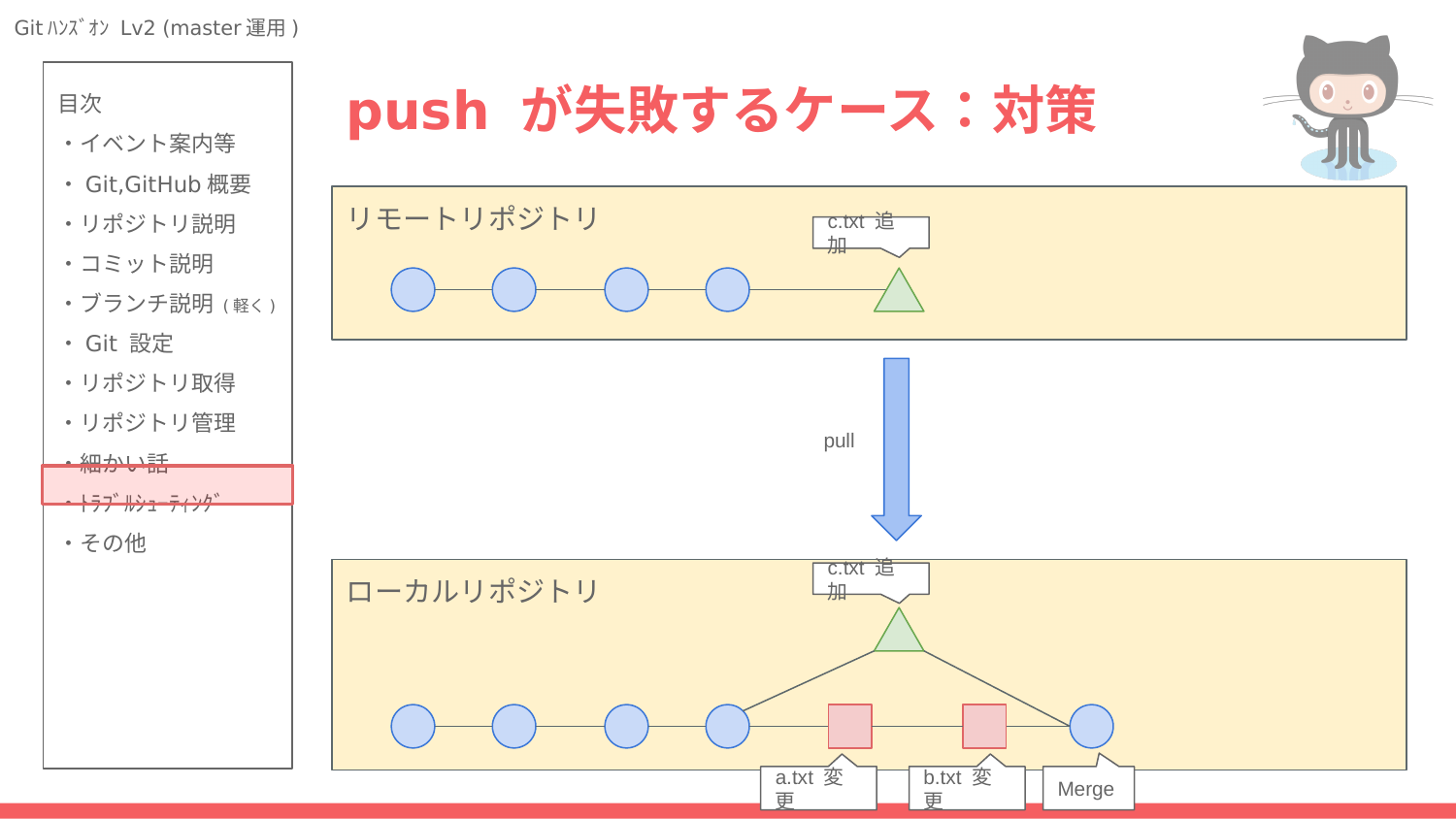

# push が失敗するケース：対策
リモートリポジトリ
c.txt 追加

pull

ローカルリポジトリ
c.txt 追加

a.txt 変更
b.txt 変更
Merge